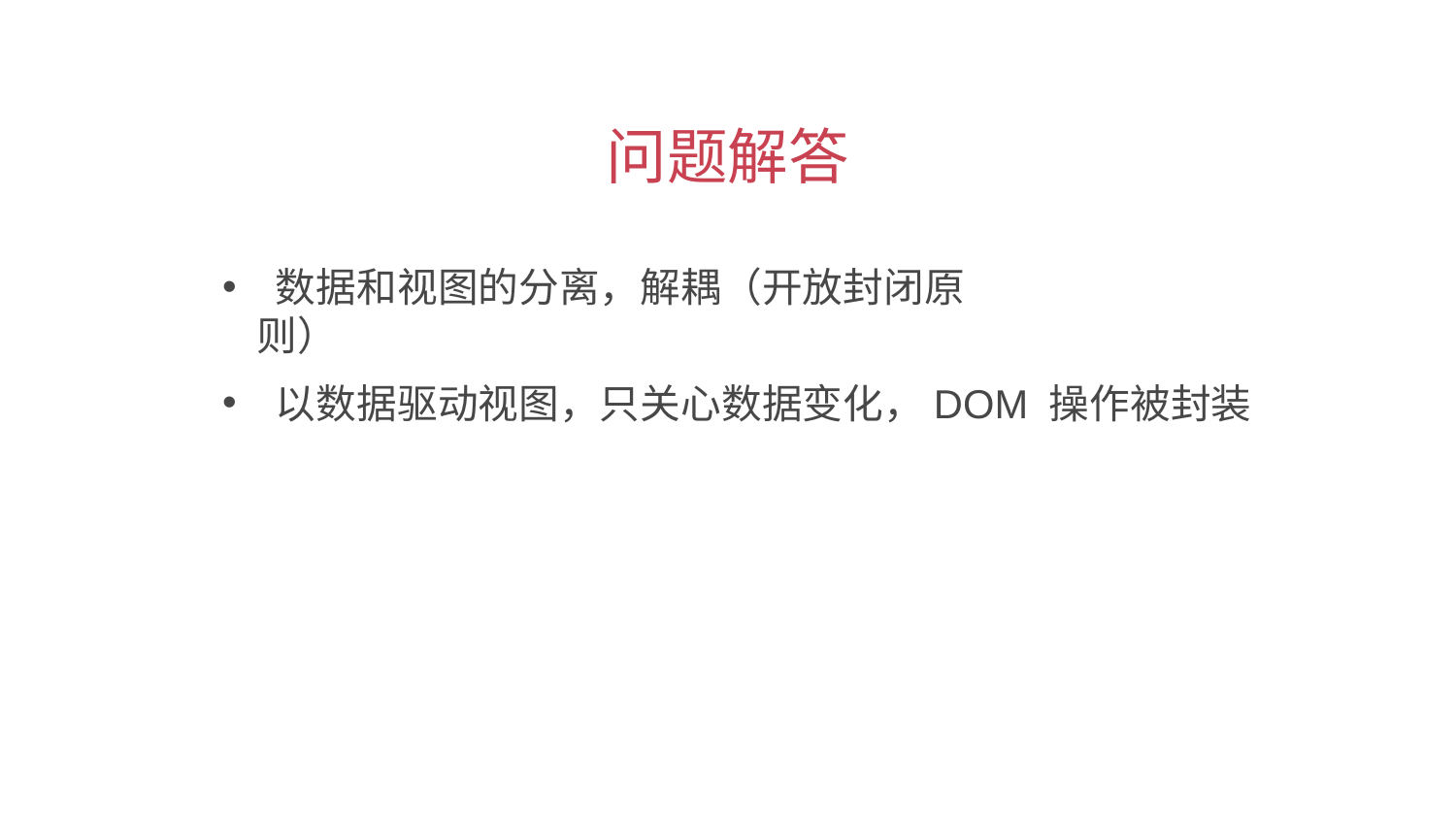

问题解答
 数据和视图的分离，解耦（开放封闭原则）
 以数据驱动视图，只关心数据变化，DOM 操作被封装